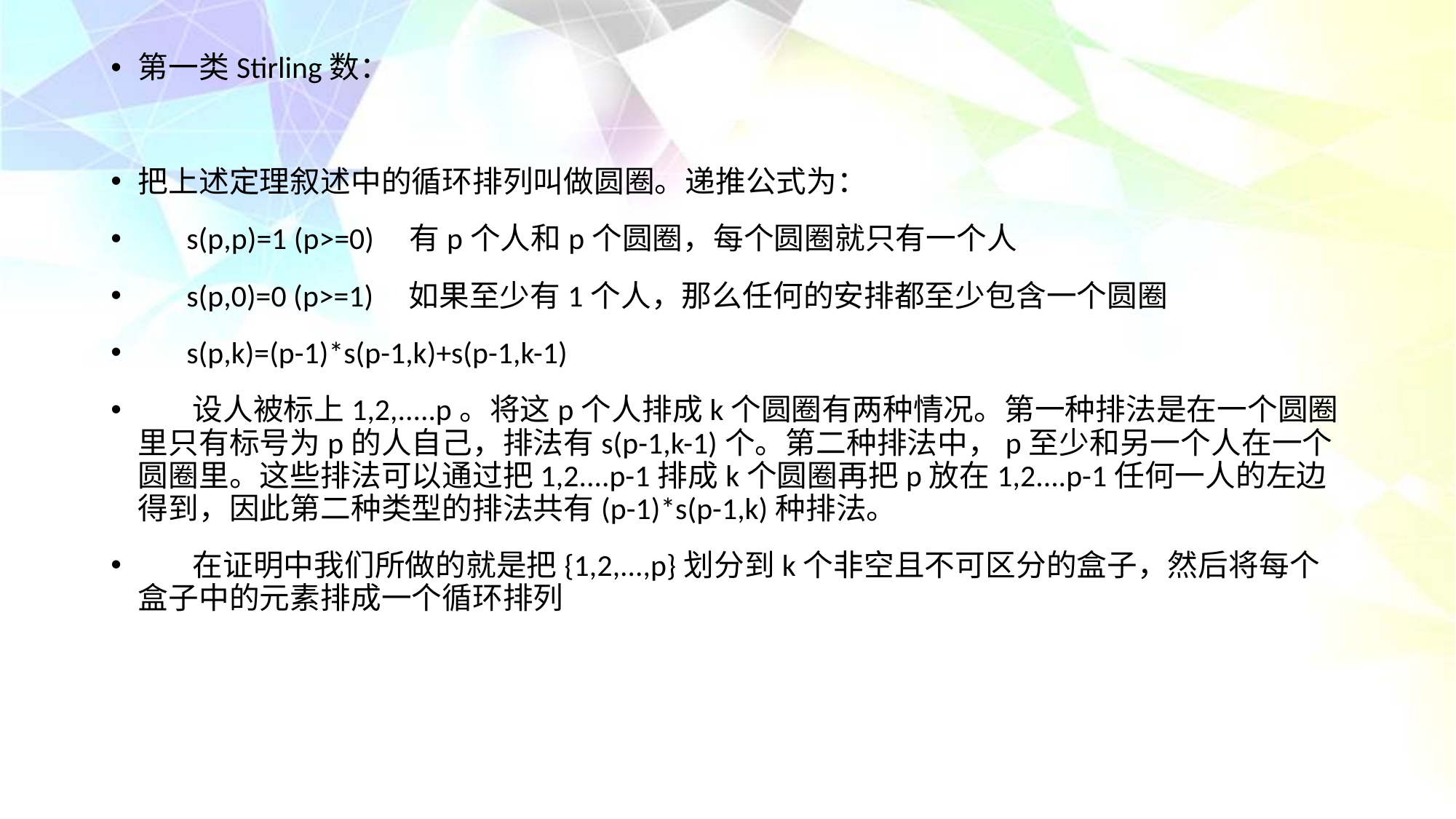

第一类Stirling数：

把上述定理叙述中的循环排列叫做圆圈。递推公式为：
       s(p,p)=1 (p>=0)    有p个人和p个圆圈，每个圆圈就只有一个人
       s(p,0)=0 (p>=1)    如果至少有1个人，那么任何的安排都至少包含一个圆圈
       s(p,k)=(p-1)*s(p-1,k)+s(p-1,k-1)
       设人被标上1,2,.....p。将这p个人排成k个圆圈有两种情况。第一种排法是在一个圆圈里只有标号为p的人自己，排法有s(p-1,k-1)个。第二种排法中，p至少和另一个人在一个圆圈里。这些排法可以通过把1,2....p-1排成k个圆圈再把p放在1,2....p-1任何一人的左边得到，因此第二种类型的排法共有(p-1)*s(p-1,k)种排法。
       在证明中我们所做的就是把{1,2,...,p}划分到k个非空且不可区分的盒子，然后将每个盒子中的元素排成一个循环排列